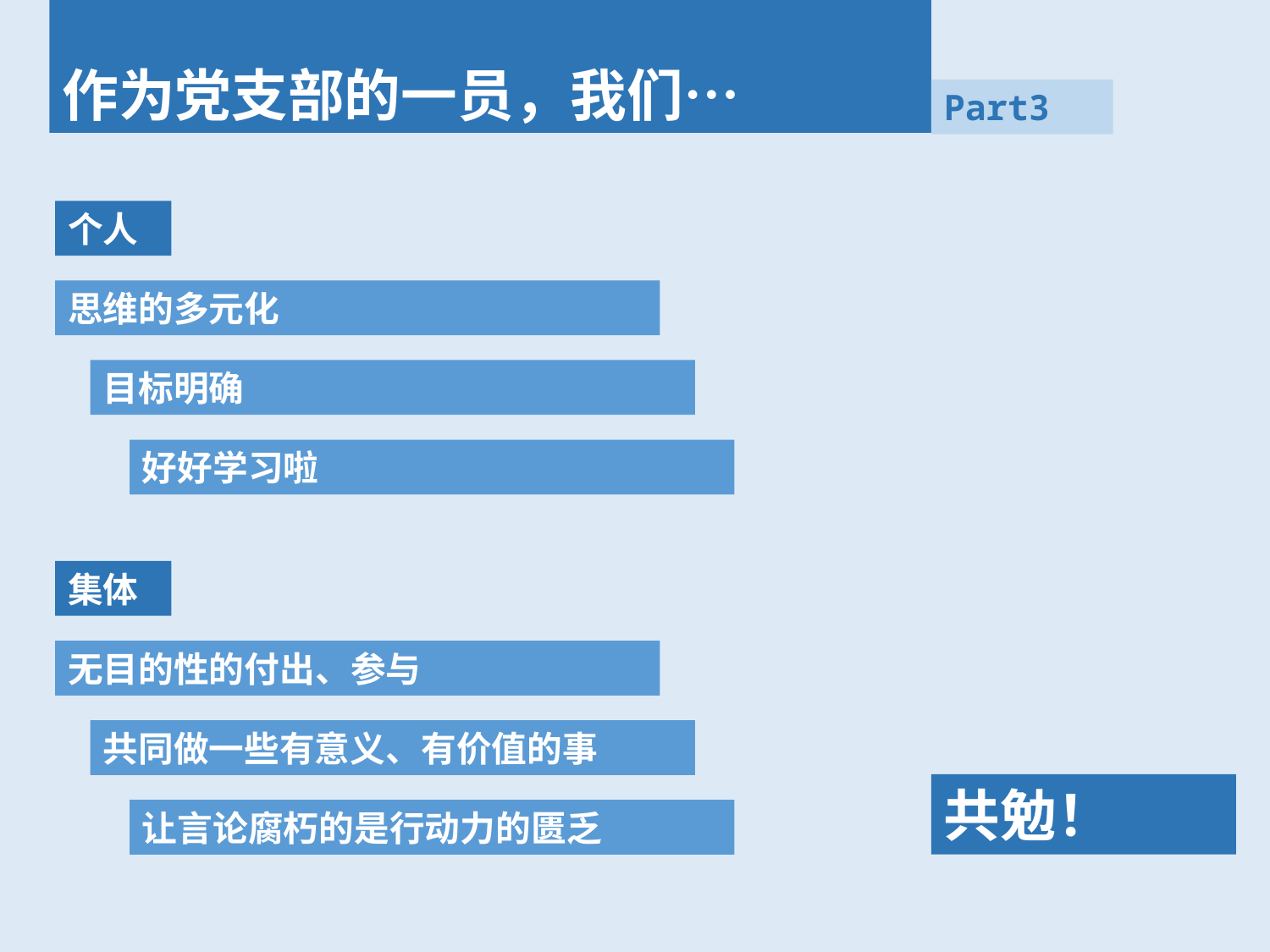

作为党支部的一员，我们…
Part3
个人
思维的多元化
目标明确
好好学习啦
集体
无目的性的付出、参与
共同做一些有意义、有价值的事
共勉！
让言论腐朽的是行动力的匮乏